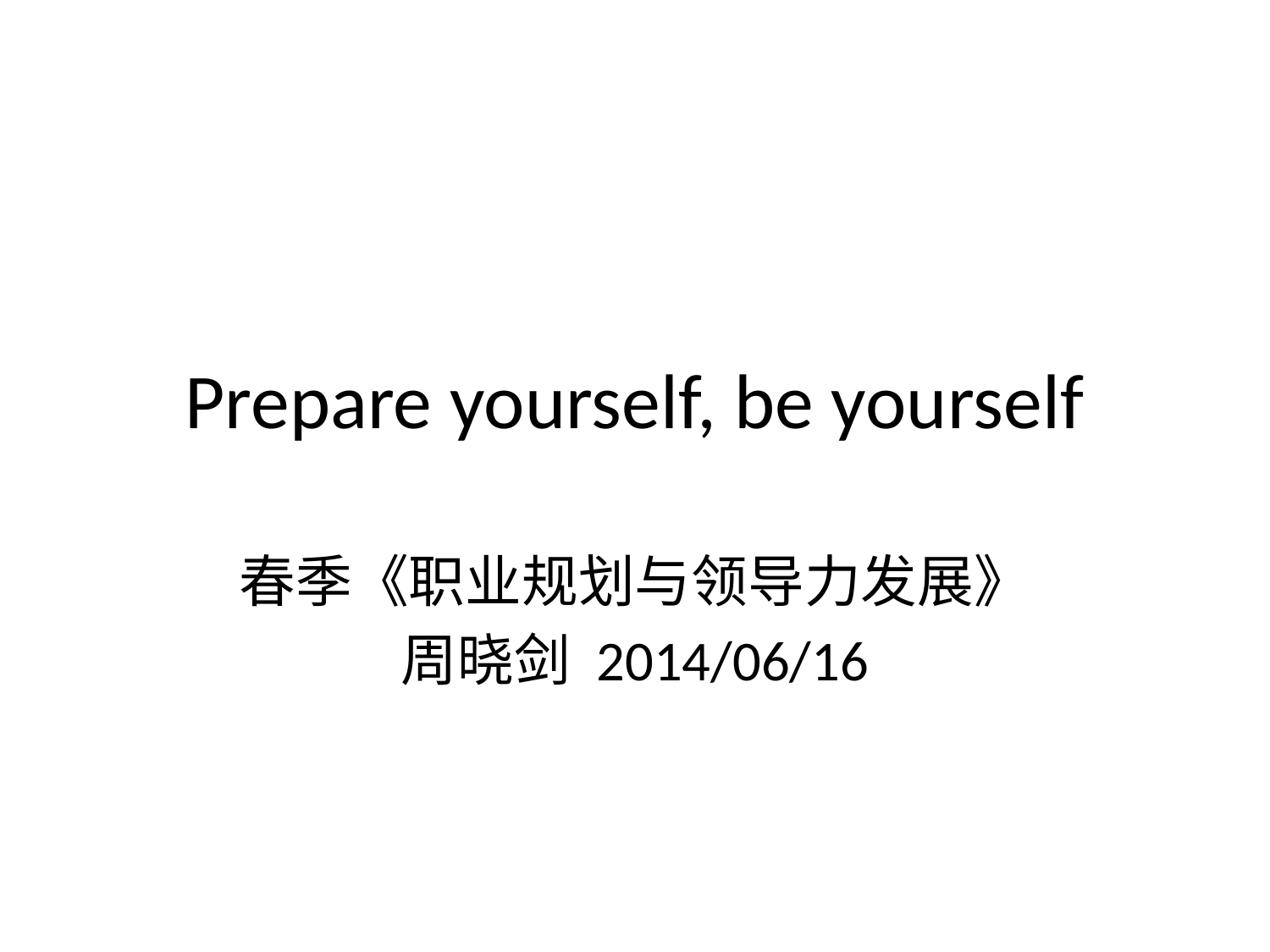

# Prepare yourself, be yourself
春季《职业规划与领导力发展》
周晓剑 2014/06/16